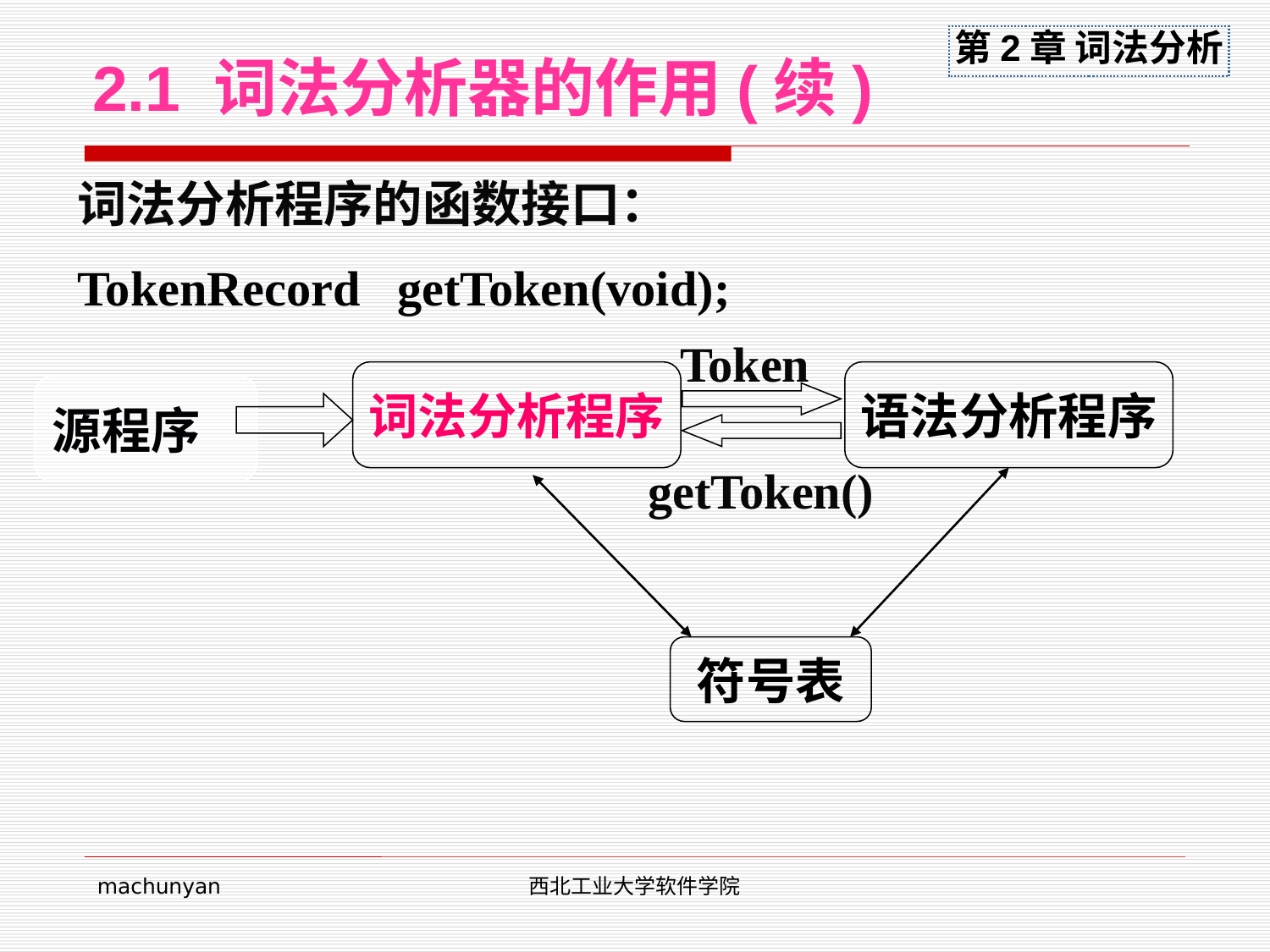

# 2.1 词法分析器的作用(续)
词法分析程序的函数接口：
TokenRecord   getToken(void);
Token
词法分析程序
语法分析程序
源程序

getToken()

符号表
machunyan

西北工业大学软件学院
6